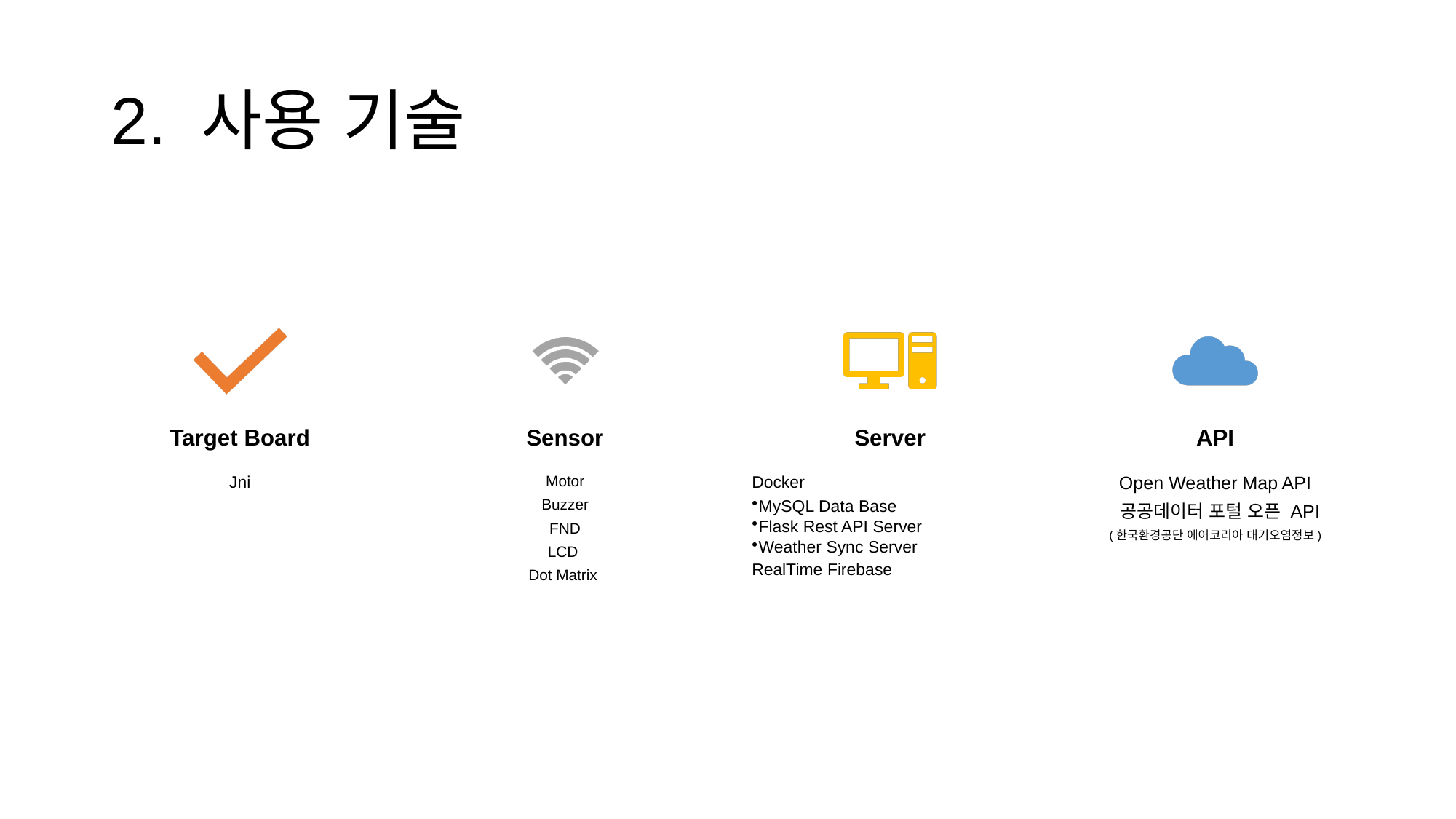

# 2. 사용 기술
Target Board
Jni
Sensor
Motor
Buzzer
FND
LCD
Dot Matrix
Server
Docker
MySQL Data Base
Flask Rest API Server
Weather Sync Server
RealTime Firebase
API
Open Weather Map API
 공공데이터 포털 오픈 API
(한국환경공단 에어코리아 대기오염정보)